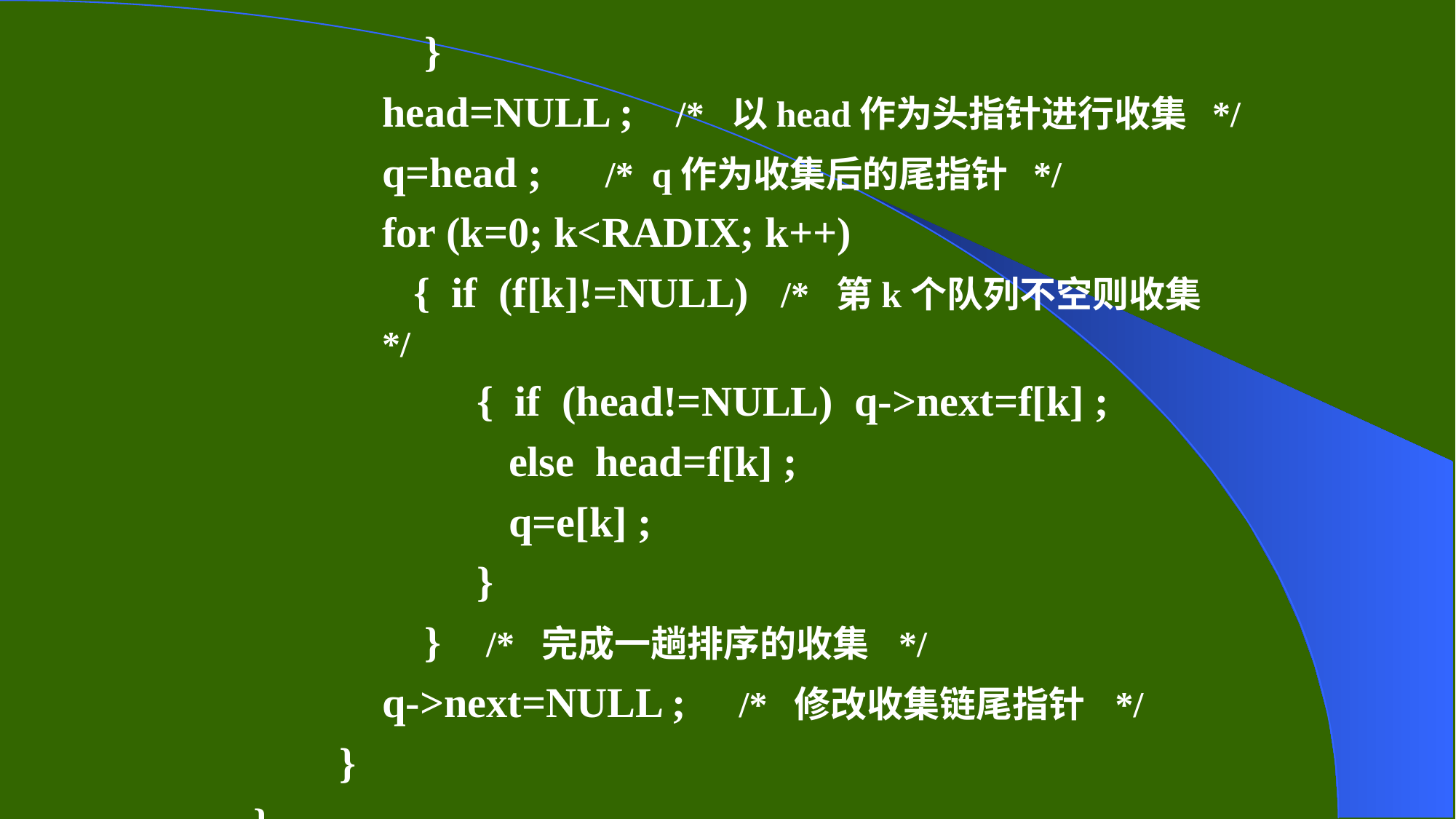

}
head=NULL ;    /*  以head作为头指针进行收集  */
q=head ;      /*  q作为收集后的尾指针  */
for (k=0; k<RADIX; k++)
   {  if  (f[k]!=NULL)   /*  第k个队列不空则收集  */
         {  if  (head!=NULL)  q->next=f[k] ;
            else  head=f[k] ;
            q=e[k] ;
         }
    }      /*  完成一趟排序的收集   */
q->next=NULL ;     /*  修改收集链尾指针   */
}
}